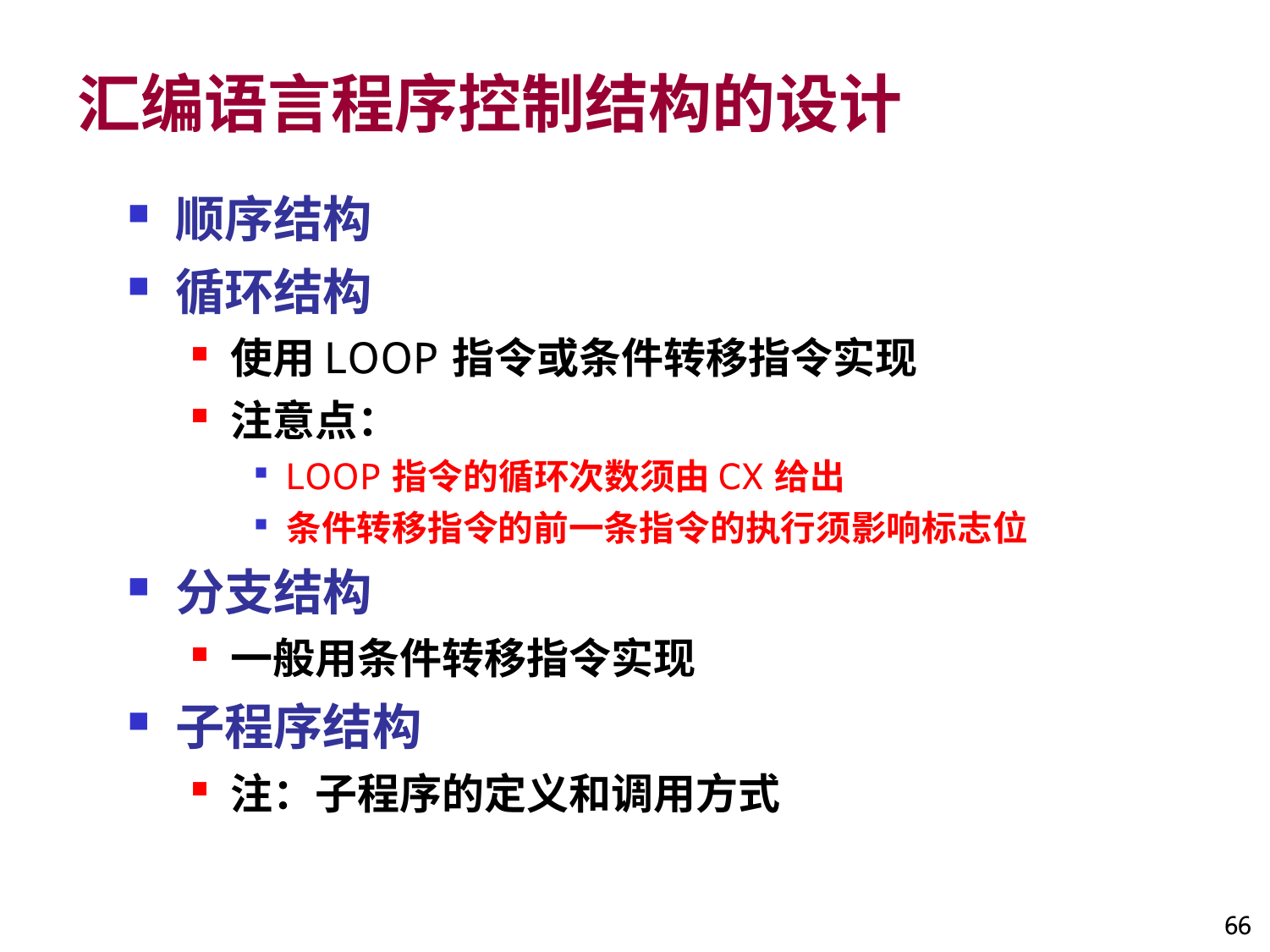

# 汇编语言程序控制结构的设计
顺序结构
循环结构
使用LOOP指令或条件转移指令实现
注意点：
LOOP指令的循环次数须由CX给出
条件转移指令的前一条指令的执行须影响标志位
分支结构
一般用条件转移指令实现
子程序结构
注：子程序的定义和调用方式
66